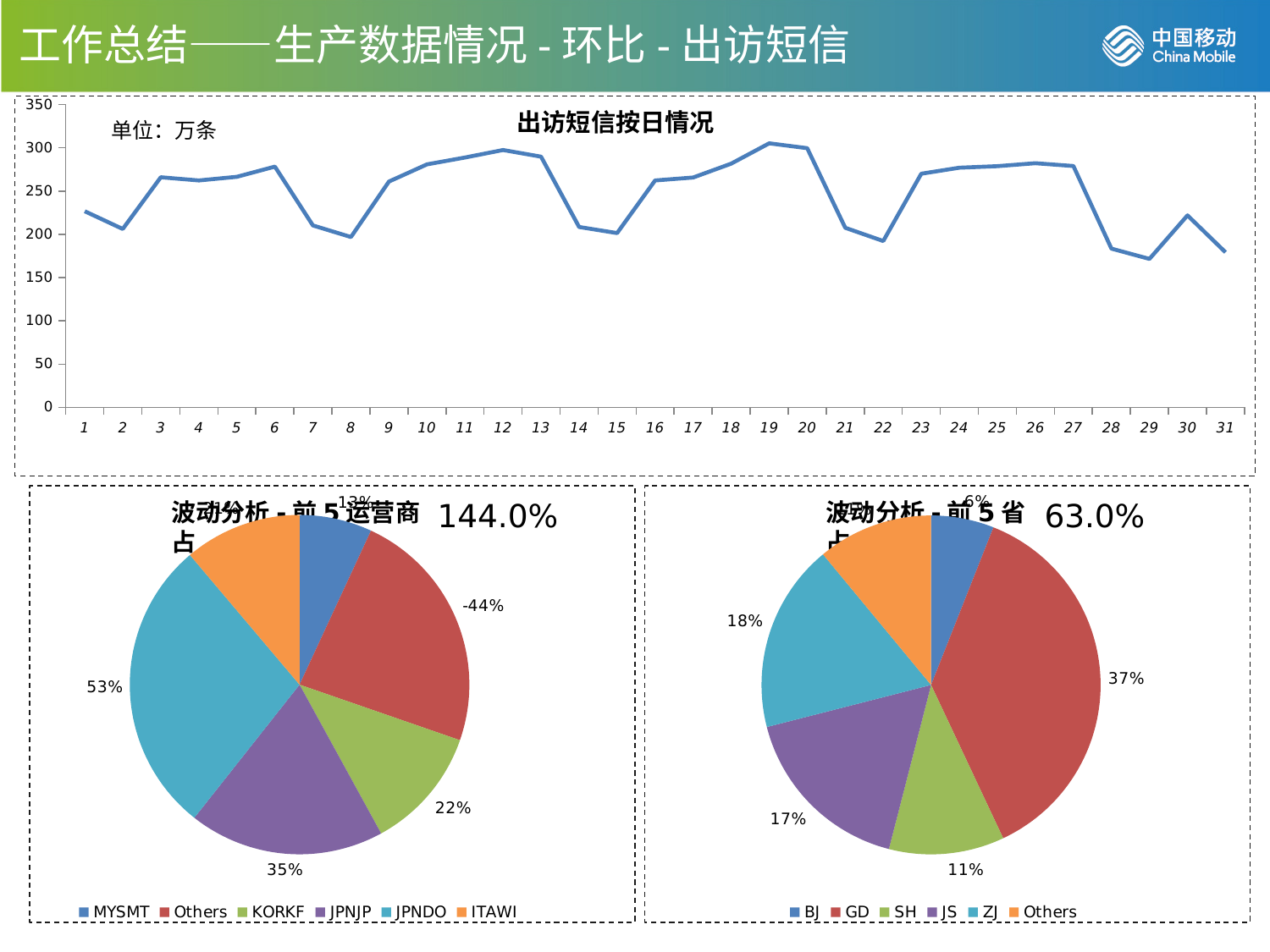

工作总结——生产数据情况-环比-出访短信

### Chart

| Category |  |
|---|---|
| 1 | 226.7 |
| 2 | 206.2 |
| 3 | 266.0 |
| 4 | 262.3 |
| 5 | 266.5 |
| 6 | 278.3 |
| 7 | 210.3 |
| 8 | 196.9 |
| 9 | 261.0 |
| 10 | 280.9 |
| 11 | 288.8 |
| 12 | 297.5 |
| 13 | 289.8 |
| 14 | 208.5 |
| 15 | 201.5 |
| 16 | 262.3 |
| 17 | 265.7 |
| 18 | 281.7 |
| 19 | 305.2 |
| 20 | 299.6 |
| 21 | 207.6 |
| 22 | 192.3 |
| 23 | 270.1 |
| 24 | 277.0 |
| 25 | 278.8 |
| 26 | 282.2 |
| 27 | 279.0 |
| 28 | 183.5 |
| 29 | 171.6 |
| 30 | 221.9 |
| 31 | 179.3 |
出访短信按日情况
单位：万条

### Chart

| Category |  |
|---|---|
| MYSMT | 0.13 |
| Others | -0.44 |
| KORKF | 0.22 |
| JPNJP | 0.35 |
| JPNDO | 0.53 |
| ITAWI | 0.21 |

### Chart

| Category |  |
|---|---|
| BJ | 0.06 |
| GD | 0.37 |
| SH | 0.11 |
| JS | 0.17 |
| ZJ | 0.18 |
| Others | 0.11 |
144.0%
63.0%